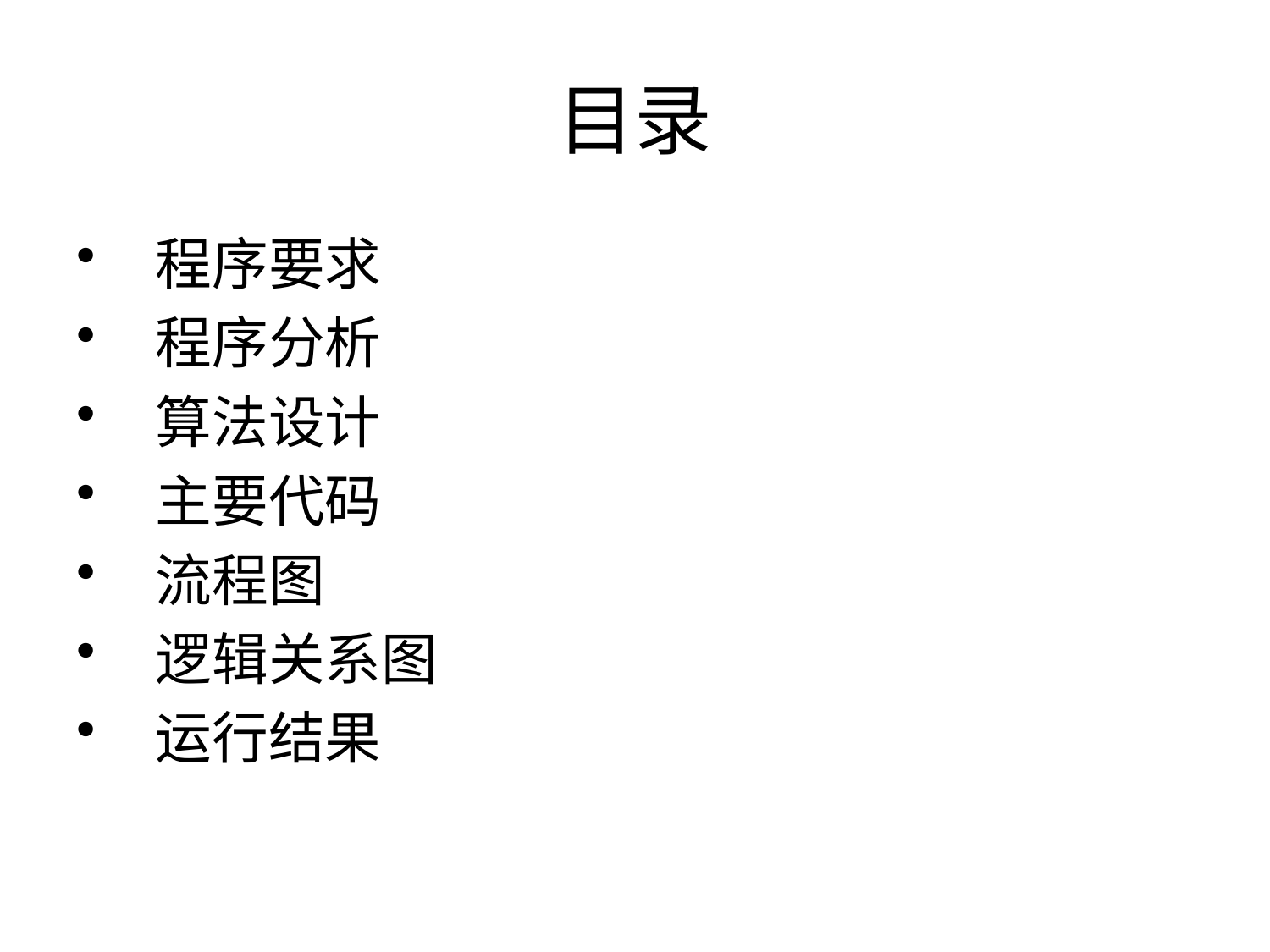

# 目录
程序要求
程序分析
算法设计
主要代码
流程图
逻辑关系图
运行结果